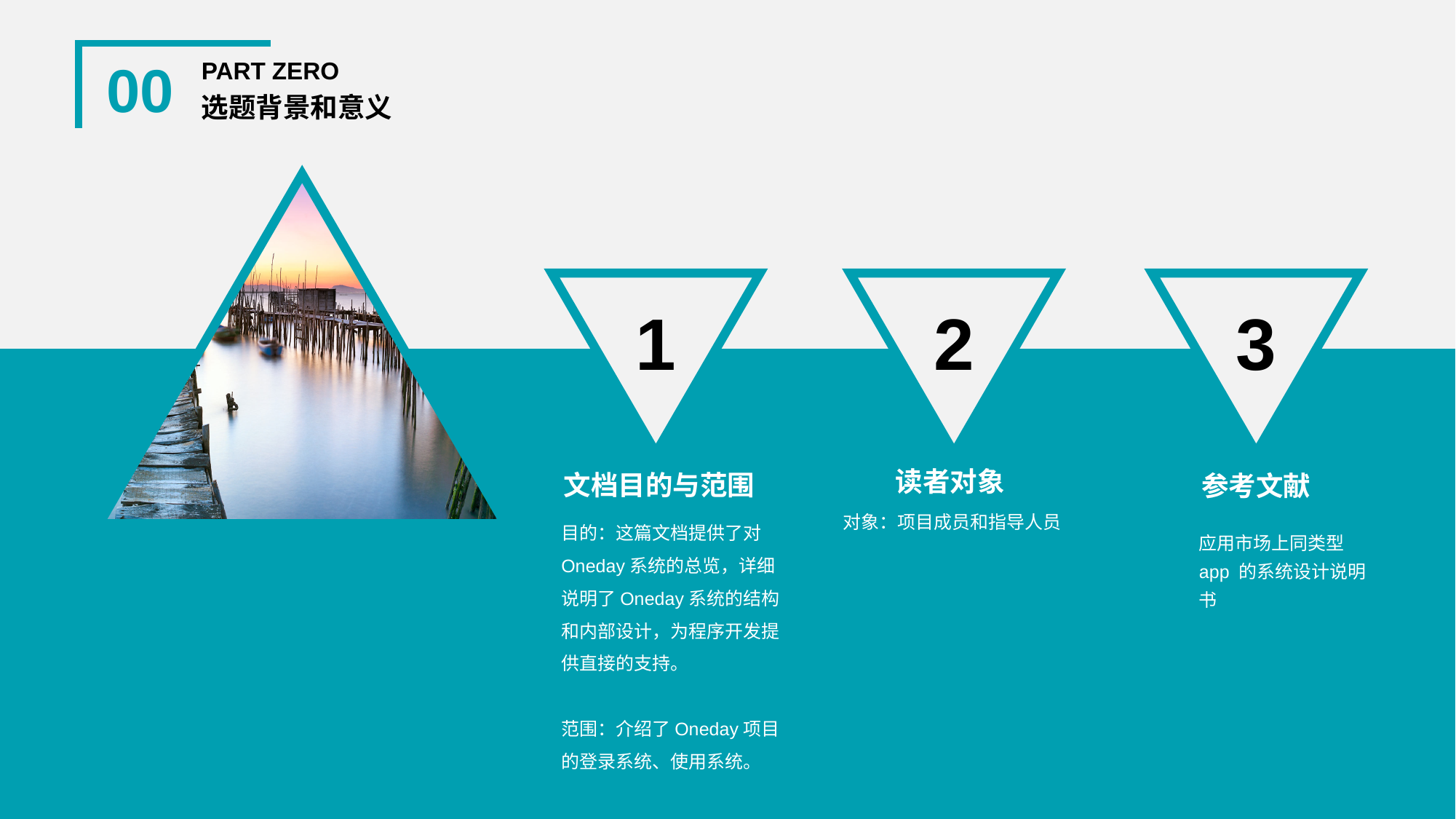

00
PART ZERO
选题背景和意义

1

2

3
读者对象
文档目的与范围
参考文献
目的：这篇文档提供了对Oneday系统的总览，详细说明了Oneday系统的结构和内部设计，为程序开发提供直接的支持。

范围：介绍了Oneday项目的登录系统、使用系统。
对象：项目成员和指导人员
应用市场上同类型 app 的系统设计说明书